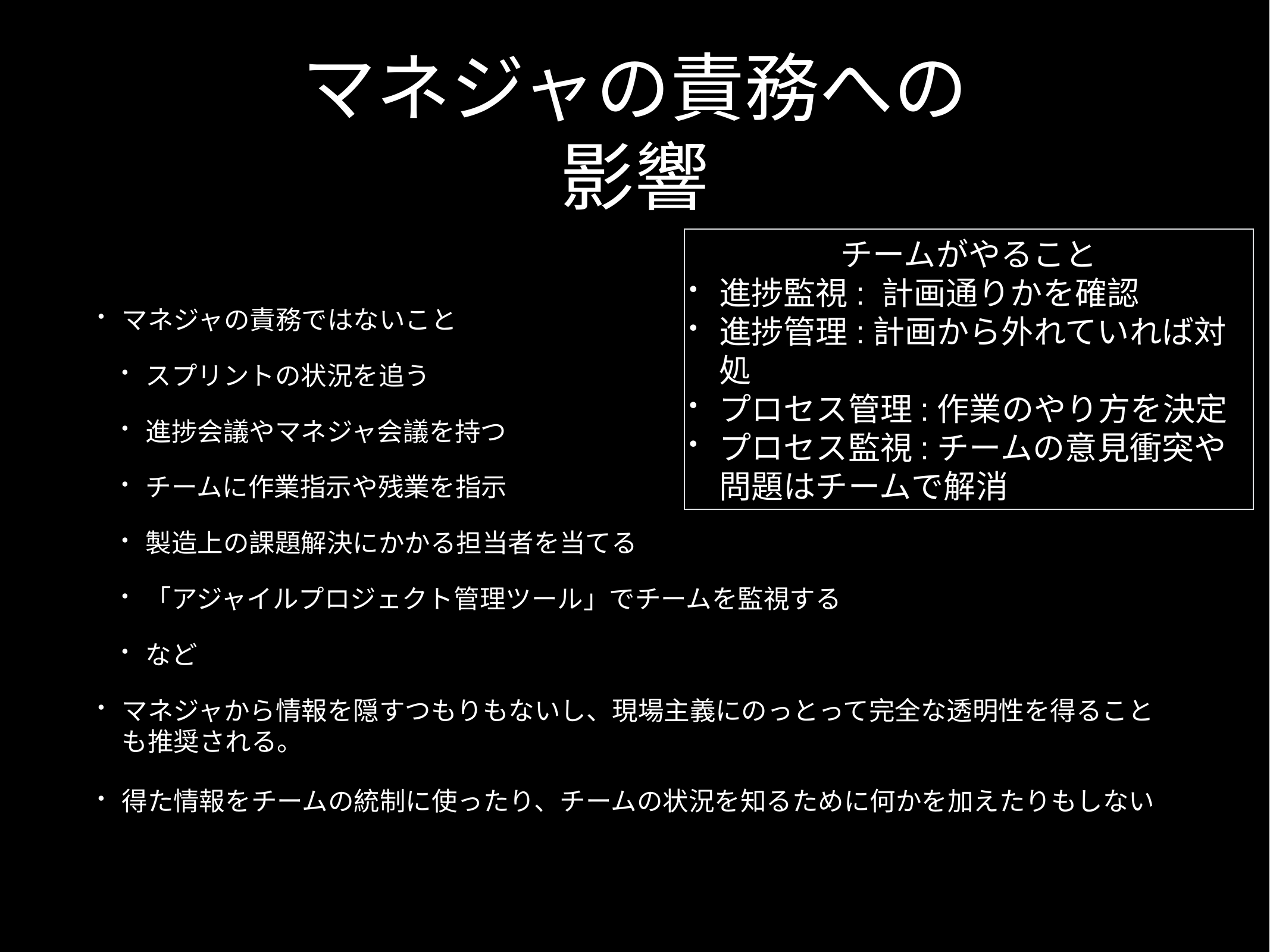

# マネジャの責務への 影響
チームがやること
進捗監視: 計画通りかを確認
進捗管理:計画から外れていれば対処
プロセス管理:作業のやり方を決定
プロセス監視:チームの意見衝突や問題はチームで解消
マネジャの責務ではないこと
スプリントの状況を追う
進捗会議やマネジャ会議を持つ
チームに作業指示や残業を指示
製造上の課題解決にかかる担当者を当てる
「アジャイルプロジェクト管理ツール」でチームを監視する
など
マネジャから情報を隠すつもりもないし、現場主義にのっとって完全な透明性を得ることも推奨される。
得た情報をチームの統制に使ったり、チームの状況を知るために何かを加えたりもしない